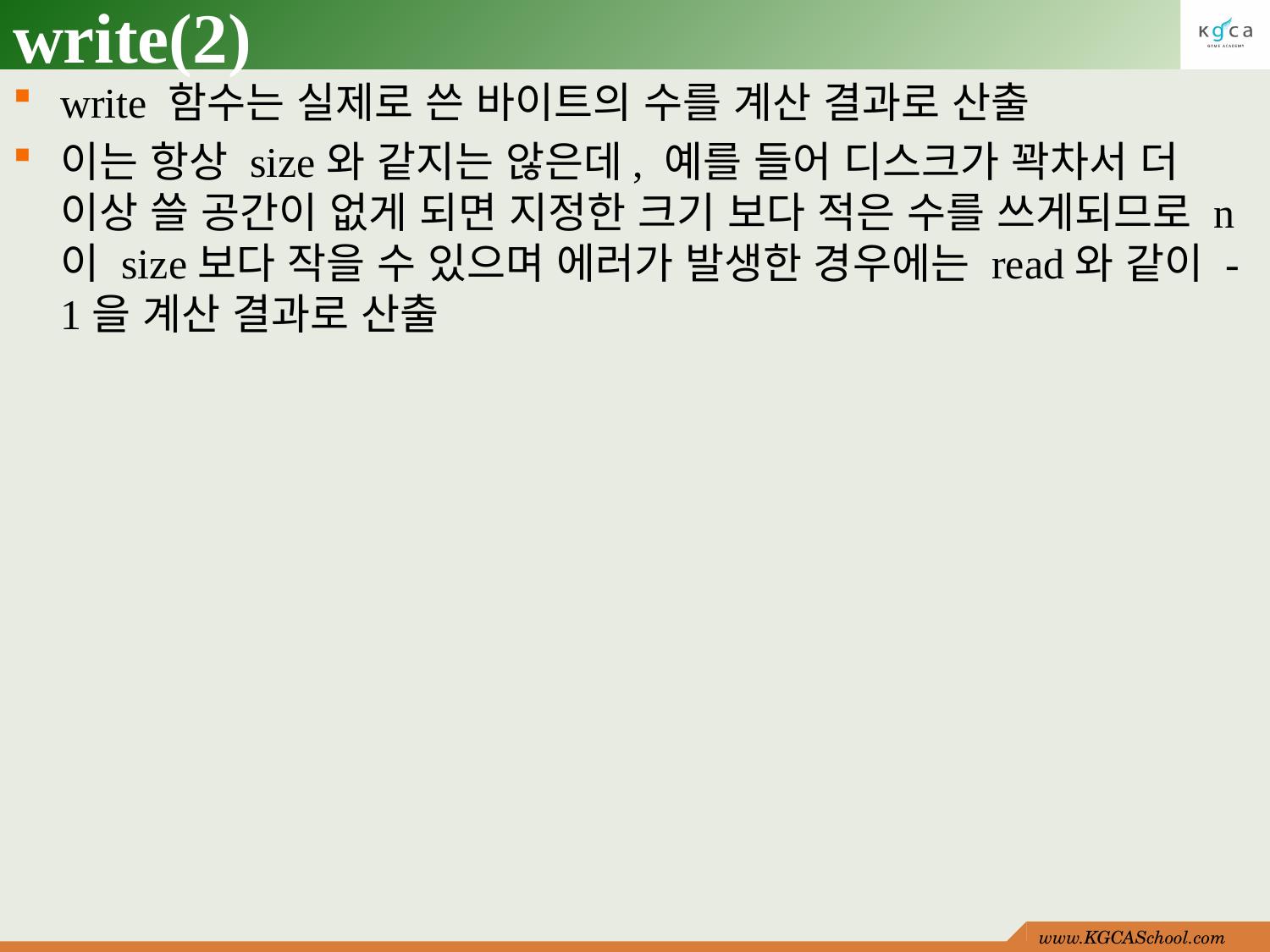

# write(2)
write 함수는 실제로 쓴 바이트의 수를 계산 결과로 산출
이는 항상 size와 같지는 않은데, 예를 들어 디스크가 꽉차서 더 이상 쓸 공간이 없게 되면 지정한 크기 보다 적은 수를 쓰게되므로 n이 size보다 작을 수 있으며 에러가 발생한 경우에는 read와 같이 -1을 계산 결과로 산출